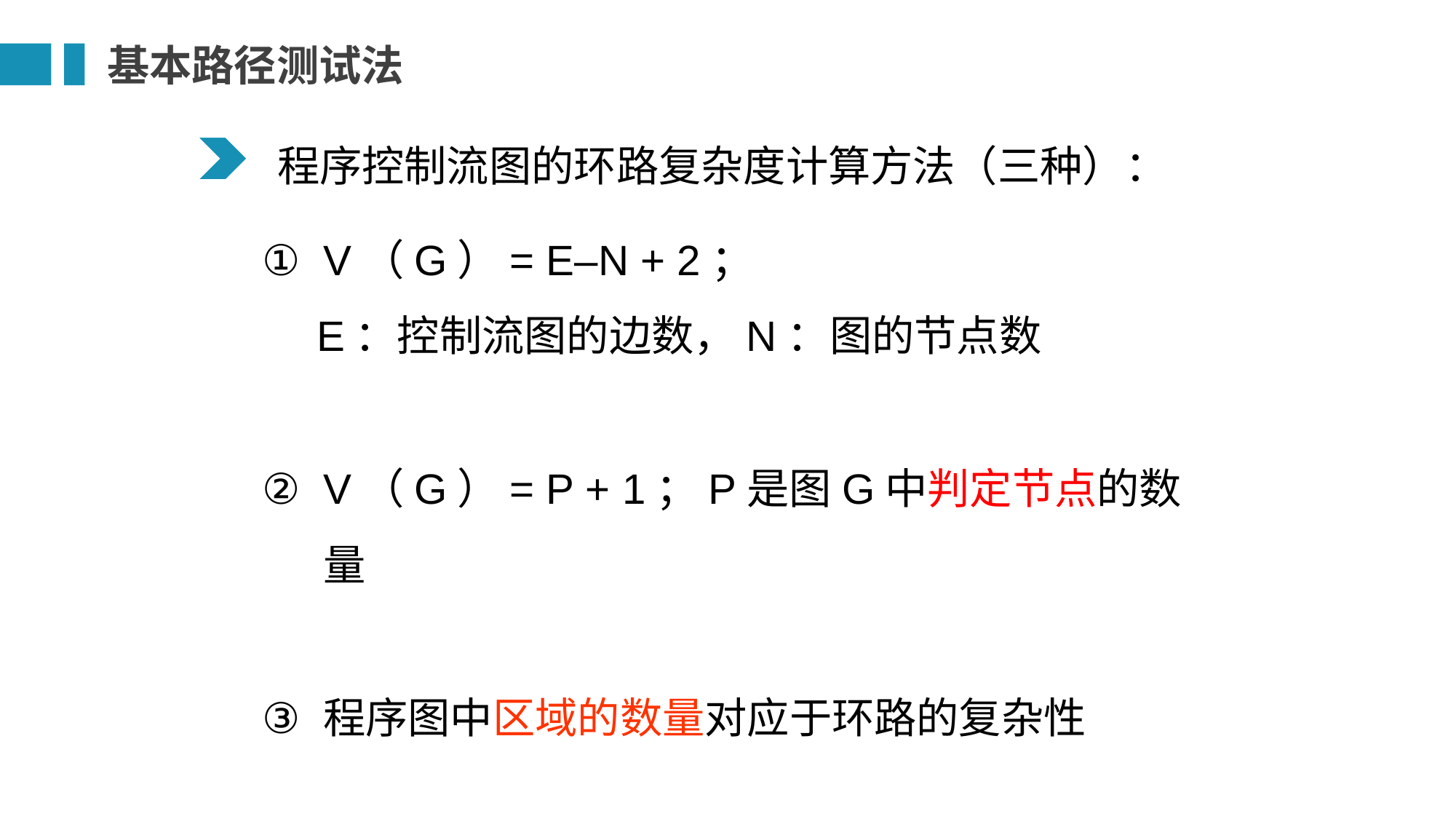

基本路径测试法

程序控制流图的环路复杂度计算方法（三种）：

V（G）= E–N + 2；
E：控制流图的边数，N：图的节点数

V（G）= P + 1；P是图G中判定节点的数量

程序图中区域的数量对应于环路的复杂性
92